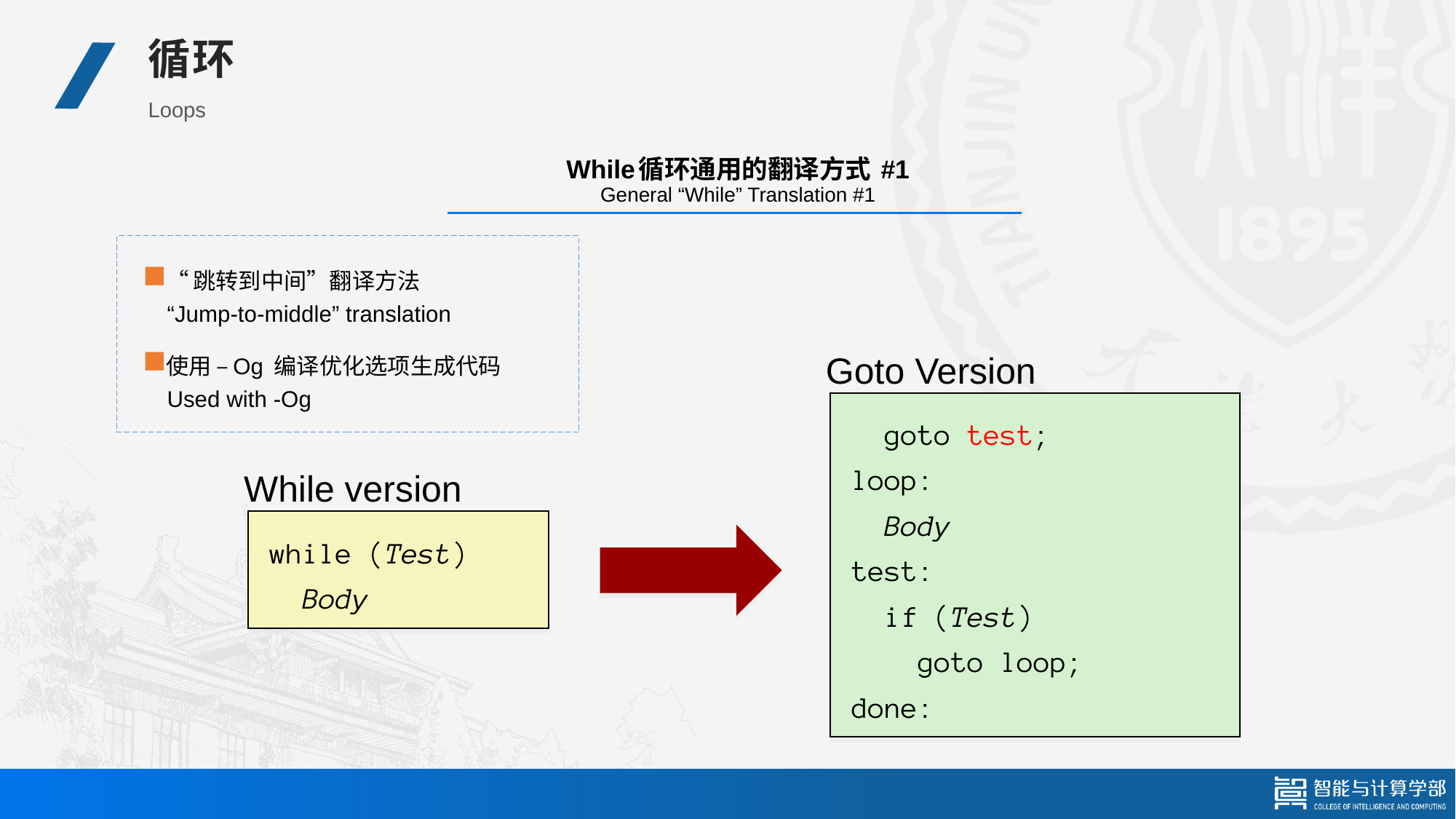

循环
Loops
# While循环通用的翻译方式 #1 General “While” Translation #1
“跳转到中间”翻译方法
“Jump-to-middle” translation
使用 –Og 编译优化选项生成代码
Used with -Og
Goto Version
  goto test;
loop:
  Body
test:
  if (Test)
    goto loop;
done:
While version

while (Test)
  Body